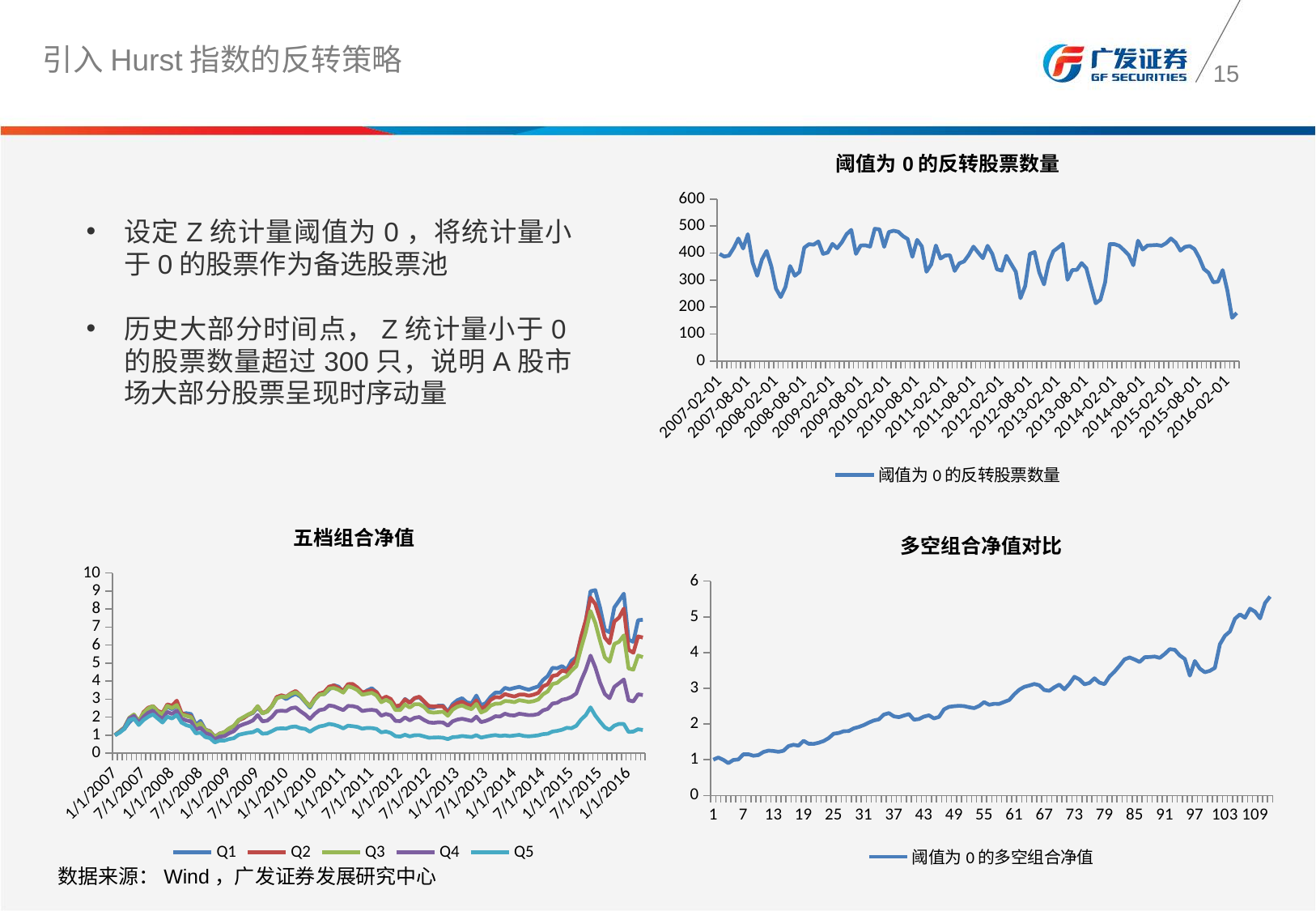

引入Hurst指数的反转策略
15

### Chart: 阈值为0的反转股票数量

| Category | 阈值为0的反转股票数量 |
|---|---|
| 39141 | 397.0 |
| 39172 | 387.0 |
| 39202 | 391.0 |
| 39233 | 419.0 |
| 39263 | 454.0 |
| 39294 | 417.0 |
| 39325 | 470.0 |
| 39355 | 366.0 |
| 39386 | 316.0 |
| 39416 | 376.0 |
| 39447 | 408.0 |
| 39478 | 351.0 |
| 39507 | 268.0 |
| 39538 | 237.0 |
| 39568 | 274.0 |
| 39599 | 352.0 |
| 39629 | 316.0 |
| 39660 | 330.0 |
| 39691 | 420.0 |
| 39721 | 433.0 |
| 39752 | 431.0 |
| 39782 | 443.0 |
| 39813 | 397.0 |
| 39844 | 402.0 |
| 39872 | 434.0 |
| 39903 | 418.0 |
| 39933 | 440.0 |
| 39964 | 470.0 |
| 39994 | 486.0 |
| 40025 | 397.0 |
| 40056 | 428.0 |
| 40086 | 429.0 |
| 40117 | 424.0 |
| 40147 | 490.0 |
| 40178 | 488.0 |
| 40209 | 423.0 |
| 40237 | 478.0 |
| 40268 | 483.0 |
| 40298 | 479.0 |
| 40329 | 463.0 |
| 40359 | 452.0 |
| 40390 | 386.0 |
| 40421 | 449.0 |
| 40451 | 425.0 |
| 40482 | 331.0 |
| 40512 | 358.0 |
| 40543 | 428.0 |
| 40574 | 380.0 |
| 40602 | 391.0 |
| 40633 | 392.0 |
| 40663 | 334.0 |
| 40694 | 362.0 |
| 40724 | 369.0 |
| 40755 | 393.0 |
| 40786 | 424.0 |
| 40816 | 402.0 |
| 40847 | 381.0 |
| 40877 | 427.0 |
| 40908 | 397.0 |
| 40939 | 340.0 |
| 40968 | 335.0 |
| 40999 | 390.0 |
| 41029 | 360.0 |
| 41060 | 331.0 |
| 41090 | 233.0 |
| 41121 | 278.0 |
| 41152 | 397.0 |
| 41182 | 404.0 |
| 41213 | 328.0 |
| 41243 | 284.0 |
| 41274 | 364.0 |
| 41305 | 407.0 |
| 41333 | 420.0 |
| 41364 | 434.0 |
| 41394 | 301.0 |
| 41425 | 337.0 |
| 41455 | 338.0 |
| 41486 | 363.0 |
| 41517 | 344.0 |
| 41547 | 278.0 |
| 41578 | 214.0 |
| 41608 | 227.0 |
| 41639 | 292.0 |
| 41670 | 433.0 |
| 41698 | 433.0 |
| 41729 | 427.0 |
| 41759 | 411.0 |
| 41790 | 393.0 |
| 41820 | 355.0 |
| 41851 | 446.0 |
| 41882 | 413.0 |
| 41912 | 428.0 |
| 41943 | 429.0 |
| 41973 | 430.0 |
| 42004 | 427.0 |
| 42035 | 437.0 |
| 42063 | 454.0 |
| 42094 | 439.0 |
| 42124 | 409.0 |
| 42155 | 423.0 |
| 42185 | 426.0 |
| 42216 | 415.0 |
| 42247 | 383.0 |
| 42277 | 341.0 |
| 42308 | 327.0 |
| 42338 | 292.0 |
| 42369 | 294.0 |
| 42400 | 337.0 |
| 42429 | 261.0 |
| 42460 | 160.0 |
| 42490 | 178.0 |
设定Z统计量阈值为0，将统计量小于0的股票作为备选股票池

历史大部分时间点，Z统计量小于0的股票数量超过300只，说明A股市场大部分股票呈现时序动量

### Chart: 五档组合净值

| Category | Q1 | Q2 | Q3 | Q4 | Q5 |
|---|---|---|---|---|---|
| 39113 | 1.0 | 1.0 | 1.0 | 1.0 | 1.0 |
| 39141 | 1.201654 | 1.2082314556962024 | 1.2153652151898733 | 1.1765759493670886 | 1.139997405063291 |
| 39172 | 1.351535991302078 | 1.4215672362401324 | 1.4373637149087088 | 1.4077882049821633 | 1.3523409167780263 |
| 39202 | 1.70817284557245 | 1.9150617325447363 | 1.9641416501386666 | 1.9214470931970689 | 1.8346071171032898 |
| 39233 | 1.9532575134388093 | 2.080651421518748 | 2.147368639106574 | 2.065227451283317 | 1.9170658327663186 |
| 39263 | 1.6221736370239404 | 1.751862098392086 | 1.7641481819469471 | 1.6843504027472762 | 1.564806881760609 |
| 39294 | 2.1383103561576697 | 2.2743594649800185 | 2.2270727801243284 | 2.011906167623187 | 1.838108265400698 |
| 39325 | 2.3541319767311593 | 2.524585291762464 | 2.478618921104127 | 2.2445070059265526 | 2.0204390041459117 |
| 39355 | 2.4164654571722446 | 2.608684449918456 | 2.603796103171391 | 2.35269242809224 | 2.148778867292318 |
| 39386 | 2.2006037869374793 | 2.345161730610353 | 2.2951670764799674 | 2.066146179124097 | 1.9185670899204819 |
| 39416 | 2.1178082700577434 | 2.2352661073545597 | 2.159937760274112 | 1.902283679429193 | 1.701567380148764 |
| 39447 | 2.5840746911700108 | 2.7051143794171284 | 2.626064541922675 | 2.288255863736192 | 2.022640246481954 |
| 39478 | 2.438277542474278 | 2.6360097979919765 | 2.4973971708376848 | 2.1755349088669202 | 1.9251093428526926 |
| 39507 | 2.6381635789559676 | 2.910486357385282 | 2.673669259001673 | 2.3582777477724894 | 2.1178494741182146 |
| 39538 | 2.1744170814418915 | 2.2268586890133313 | 2.138526392691291 | 1.9167833162089445 | 1.6940718498035994 |
| 39568 | 2.216321038091035 | 2.106374788311132 | 2.068636617616638 | 1.8161904922783119 | 1.5522507425952357 |
| 39599 | 2.1689578775662803 | 2.0428121606955503 | 1.9950565429658398 | 1.7559827915273043 | 1.4758263425338773 |
| 39629 | 1.5775134641921442 | 1.4900581888752331 | 1.497836137642737 | 1.306867002472251 | 1.100547106016658 |
| 39660 | 1.7877769832005102 | 1.6653907170700315 | 1.6520257725728085 | 1.4069277695419187 | 1.1385943034432775 |
| 39691 | 1.310079163621715 | 1.2967404425478881 | 1.2906171487192402 | 1.1156581963205605 | 0.8956229690126367 |
| 39721 | 1.212961106271085 | 1.2078792229062352 | 1.1855203033948378 | 1.0238598940118462 | 0.8326468025492493 |
| 39752 | 0.8946699428581383 | 0.8926523668588834 | 0.8895002810903653 | 0.764138176166846 | 0.5954915076003695 |
| 39782 | 1.080243785410911 | 1.0837995989276203 | 1.0740177342177792 | 0.9119884497721502 | 0.6994815061107781 |
| 39813 | 1.1387944069992952 | 1.1621808639369307 | 1.1532494227726275 | 0.9461075307718742 | 0.7002141288735645 |
| 39844 | 1.3577585357781299 | 1.3608637597839532 | 1.3692703383992821 | 1.1023023743737852 | 0.7807515763652594 |
| 39872 | 1.4635552861285313 | 1.514484200699282 | 1.5143445307526862 | 1.220814183914895 | 0.8325738805399432 |
| 39903 | 1.826941339955403 | 1.8221581801780842 | 1.8445955957669156 | 1.4894325469333127 | 1.0160947906698194 |
| 39933 | 1.9455982319665261 | 1.9427280678500571 | 1.9969298251769254 | 1.6009728499260274 | 1.0786906636432578 |
| 39964 | 2.123346182236463 | 2.126349743999156 | 2.1437223096473303 | 1.6916810421631534 | 1.1315274110419444 |
| 39994 | 2.227514043510291 | 2.264239491409327 | 2.267521145917734 | 1.8166057052032172 | 1.1643009709753633 |
| 40025 | 2.5392773037893157 | 2.5996536402745853 | 2.609398724720869 | 2.1161156964724817 | 1.2948179160447566 |
| 40056 | 2.2076840742645016 | 2.2232246189351583 | 2.2066100649456355 | 1.767512647073119 | 1.080189111545305 |
| 40086 | 2.313171634701008 | 2.326764975910795 | 2.305698097592966 | 1.8016757969322743 | 1.1004424794732788 |
| 40117 | 2.601162549656071 | 2.621827000731409 | 2.6156597629075993 | 2.008606048023211 | 1.2210852461464823 |
| 40147 | 3.0512850760272046 | 3.1141103612765675 | 3.039069580266644 | 2.326816612240057 | 1.3559261512232352 |
| 40178 | 3.154987434709141 | 3.209208100362315 | 3.140578138598801 | 2.3570188837693338 | 1.3774791006272527 |
| 40209 | 3.0006504447999416 | 3.1329067708701257 | 3.1122948022514447 | 2.332818501037467 | 1.3646366169936939 |
| 40237 | 3.1714752636168115 | 3.3166126740919375 | 3.2781186883403497 | 2.4897584236870465 | 1.4560435974781154 |
| 40268 | 3.2900894295621 | 3.4507545938097284 | 3.375601333070035 | 2.537405371535866 | 1.4801689355159384 |
| 40298 | 3.1379160747359127 | 3.213079766579303 | 3.2106665382592934 | 2.3245851968756153 | 1.3840312308600733 |
| 40329 | 2.8337073900922976 | 2.877594634247823 | 2.877850450236604 | 2.142693126303385 | 1.3451681905187785 |
| 40359 | 2.5275490152779883 | 2.6168232356459873 | 2.5883120268619626 | 1.9014795904559898 | 1.1891111483931838 |
| 40390 | 2.9720297358712875 | 3.0355071028796385 | 2.9703043933722175 | 2.1813591122114113 | 1.3596226141778835 |
| 40421 | 3.28907381300713 | 3.309508754541674 | 3.2411673521074102 | 2.3878197031937147 | 1.4825400298922473 |
| 40451 | 3.271973608693418 | 3.390008272102218 | 3.2831360460770505 | 2.4352256496011497 | 1.5324317576600897 |
| 40482 | 3.5259839100617243 | 3.6871514344465126 | 3.582542433710816 | 2.6467167691581026 | 1.6211166715580572 |
| 40512 | 3.7734232079489805 | 3.7559747125559744 | 3.612763702056373 | 2.6068256776795575 | 1.5801008899814835 |
| 40543 | 3.6895934150729706 | 3.6205547234364053 | 3.5157528360605035 | 2.495060388226425 | 1.4982856639337105 |
| 40574 | 3.4093738441154833 | 3.4617281811898195 | 3.3555223080372345 | 2.387297646677441 | 1.374040147823442 |
| 40602 | 3.7965004200389236 | 3.8278695788918204 | 3.715434555309389 | 2.620600196209265 | 1.5234756633058129 |
| 40633 | 3.7078828966190334 | 3.832797666523138 | 3.6265358766760407 | 2.6092757428254845 | 1.4936831005911646 |
| 40663 | 3.57557861236218 | 3.6418495451030966 | 3.498239092754173 | 2.5416994940688804 | 1.4583379642240653 |
| 40694 | 3.287698945439717 | 3.3668941532722823 | 3.2404129926330483 | 2.3390275535361957 | 1.3566031330675457 |
| 40724 | 3.474690290808434 | 3.4313209181847655 | 3.296458509915343 | 2.383917112975042 | 1.399006477197838 |
| 40755 | 3.602922577760622 | 3.486795963294935 | 3.346460502724685 | 2.4048253497035095 | 1.3909490608162414 |
| 40786 | 3.383195727947828 | 3.395213482411536 | 3.200518013740359 | 2.363328370561983 | 1.3463857851290584 |
| 40816 | 2.9417680213904567 | 2.987351197628145 | 2.825703868911644 | 2.0797804571114185 | 1.1556796801958453 |
| 40847 | 3.0526190272379603 | 3.134024992181596 | 2.9607331398930263 | 2.174599919490311 | 1.2003521132823378 |
| 40877 | 2.9138254183607066 | 3.00432808735309 | 2.82012384771742 | 2.097841966040338 | 1.1200534571647296 |
| 40908 | 2.5065372085233424 | 2.6005158547488585 | 2.388345501817784 | 1.7895743127909243 | 0.9405733548555237 |
| 40939 | 2.6003679176299204 | 2.658415766611639 | 2.3954645977950553 | 1.7775850859996507 | 0.9197258784122175 |
| 40968 | 3.0041684560296926 | 2.9836730546901147 | 2.7027508277946772 | 1.9827283806253888 | 1.0202312848630422 |
| 40999 | 2.8135162613289877 | 2.791761367705951 | 2.529036022922887 | 1.8197270348940389 | 0.9280468875711974 |
| 41029 | 3.0466826310549977 | 3.0479869383406606 | 2.7157604428263356 | 1.9598554437778801 | 0.993270138835562 |
| 41060 | 3.104243698327236 | 3.1317216511453374 | 2.717880587626588 | 2.00435164543606 | 0.9982386867636833 |
| 41090 | 2.854886685363592 | 2.870783811854784 | 2.56399708388884 | 1.8408316708951342 | 0.9298271760739845 |
| 41121 | 2.516185628177649 | 2.617437453635015 | 2.286732872538875 | 1.7099414435251405 | 0.8593827591647758 |
| 41152 | 2.5205410817991227 | 2.5927797018763883 | 2.2471268907543873 | 1.6800029878732516 | 0.8672020218121096 |
| 41182 | 2.634478108536121 | 2.597973298897217 | 2.2740187638595954 | 1.7154602909338106 | 0.8767889510032677 |
| 41213 | 2.63610876942444 | 2.6019771754390173 | 2.297398475544397 | 1.6994685853598481 | 0.8557056569093215 |
| 41243 | 2.2872289530984373 | 2.2366823937715425 | 2.0751049066989244 | 1.5259768174407224 | 0.7794989865391992 |
| 41274 | 2.720129663878637 | 2.613443528223781 | 2.4091216894081895 | 1.7662200374006256 | 0.8866552614845181 |
| 41305 | 2.9404443160206912 | 2.7764312242440714 | 2.575963805927027 | 1.8622528660534299 | 0.9022688118384491 |
| 41333 | 3.0454516081540794 | 2.8590463812251516 | 2.6446321010899903 | 1.9081628972815372 | 0.9545639040033811 |
| 41364 | 2.8150634772950474 | 2.7055411889918903 | 2.521880794832569 | 1.85071476882659 | 0.9227305963519835 |
| 41394 | 2.7663128179256717 | 2.61333882535047 | 2.4412614777087476 | 1.7871003043039444 | 0.8953746484234286 |
| 41425 | 3.195363559431336 | 2.929553642324076 | 2.7283898998583846 | 2.0218419307305133 | 0.9972894383105588 |
| 41455 | 2.6483925283303216 | 2.4623912339091554 | 2.2567925923363403 | 1.722979593646428 | 0.8635553657594992 |
| 41486 | 2.7854531683869 | 2.6122142657404974 | 2.374064687981872 | 1.7921967571408977 | 0.9196230052083078 |
| 41517 | 3.122429960402507 | 2.9568008996035817 | 2.6391820078979356 | 1.9018515250515236 | 0.9670695882513903 |
| 41547 | 3.3597412228817416 | 3.1110179039639436 | 2.7449076871194547 | 2.0470110688625724 | 1.0015140926039754 |
| 41578 | 3.35647267463491 | 3.085939618280816 | 2.7505434400857256 | 2.0355310896198797 | 0.9524421197047285 |
| 41608 | 3.6230880398937195 | 3.2760595578125797 | 2.8928066200315268 | 2.1896987765618494 | 0.9816286925248188 |
| 41639 | 3.547894720581906 | 3.200864445201035 | 2.8762697413601876 | 2.1073486227263385 | 0.9475699680119166 |
| 41670 | 3.6180472841465616 | 3.1398433515144926 | 2.8265177665139825 | 2.08994356487422 | 0.9806147187437169 |
| 41698 | 3.6781418715673526 | 3.245170893643109 | 2.9403941576155805 | 2.187836205531227 | 1.01475492279925 |
| 41729 | 3.5895000371748136 | 3.25217740849489 | 2.89556684548943 | 2.1494961005590074 | 0.9540843973261323 |
| 41759 | 3.517356164256921 | 3.1838756544900817 | 2.8421505583011464 | 2.1064292947421817 | 0.9333579493248484 |
| 41790 | 3.6170203158882117 | 3.2423692057305935 | 2.8817061886963025 | 2.1171663049675584 | 0.9567934306502776 |
| 41820 | 3.7000873780323533 | 3.339920906673909 | 2.976409687958573 | 2.170176004369067 | 0.9879117085300139 |
| 41851 | 4.058216133041098 | 3.7056074582391916 | 3.2615378304262523 | 2.3720287318794435 | 1.0553695057262 |
| 41882 | 4.280863133537825 | 3.822220801004241 | 3.4264745940079395 | 2.45554268556376 | 1.0774215673815875 |
| 41912 | 4.734036664657722 | 4.284029837132728 | 3.8339752605412483 | 2.7512220914042365 | 1.1963100305007441 |
| 41943 | 4.713267721780732 | 4.339707205710848 | 3.903716713909415 | 2.7936928039311995 | 1.2373432815818564 |
| 41973 | 4.831956845912544 | 4.588049069949543 | 4.133371324171445 | 2.958330123526072 | 1.2996903478139394 |
| 42004 | 4.637985840003992 | 4.51381135930603 | 4.268372921082943 | 3.0158251302612658 | 1.4059306301058008 |
| 42035 | 5.124026071685767 | 4.888248821616561 | 4.572961216211231 | 3.122327608150176 | 1.3820720681135163 |
| 42063 | 5.324561550168706 | 5.2113271992171555 | 4.8232557446134905 | 3.310035178909014 | 1.514795965420053 |
| 42094 | 6.390868160906308 | 6.433913065997895 | 5.809684225861445 | 4.010903930010277 | 1.860464378051437 |
| 42124 | 7.317201067646421 | 7.370295321331192 | 6.73524538964047 | 4.626692266374188 | 2.1091460594498135 |
| 42155 | 8.982887847590087 | 8.631441820804481 | 7.885482899859966 | 5.414828033198474 | 2.539682428886345 |
| 42185 | 9.047437188766333 | 8.267630813005296 | 7.2266333627438994 | 4.76102061049269 | 2.0871976680475486 |
| 42216 | 8.080432495325164 | 7.4442741948197435 | 6.2357013755560375 | 3.917824185313358 | 1.7472548534151298 |
| 42247 | 6.851324713035987 | 6.411104634682556 | 5.321076348202157 | 3.2824727507441382 | 1.4339429985907615 |
| 42277 | 6.707527094863284 | 6.097560040147404 | 5.073138839479608 | 3.049535209645357 | 1.2929491825735173 |
| 42308 | 8.086333175203201 | 7.303320549348498 | 6.0587530922076756 | 3.678841283361509 | 1.5265992427394566 |
| 42338 | 8.45695575665674 | 7.520805124632987 | 6.181657301292094 | 3.879094505212136 | 1.6249294740150497 |
| 42369 | 8.849574301946989 | 8.025435199202233 | 6.5370268175243 | 4.087704516394374 | 1.6177902062908376 |
| 42400 | 6.297275049599187 | 5.73590466796334 | 4.702118514168427 | 2.9354113625224456 | 1.1768772288381282 |
| 42429 | 6.175471096865304 | 5.571054547194356 | 4.635734004985398 | 2.8674818227277252 | 1.1972625303897022 |
| 42460 | 7.3788556230402635 | 6.4777969479593445 | 5.4145070406852245 | 3.264618646250784 | 1.3264904085276614 |
| 42490 | 7.400836390643514 | 6.415652480558966 | 5.328382963494878 | 3.224452923748139 | 1.2858794498738755 |

### Chart: 多空组合净值对比

| Category | 阈值为0的多空组合净值 |
|---|---|
数据来源：Wind，广发证券发展研究中心